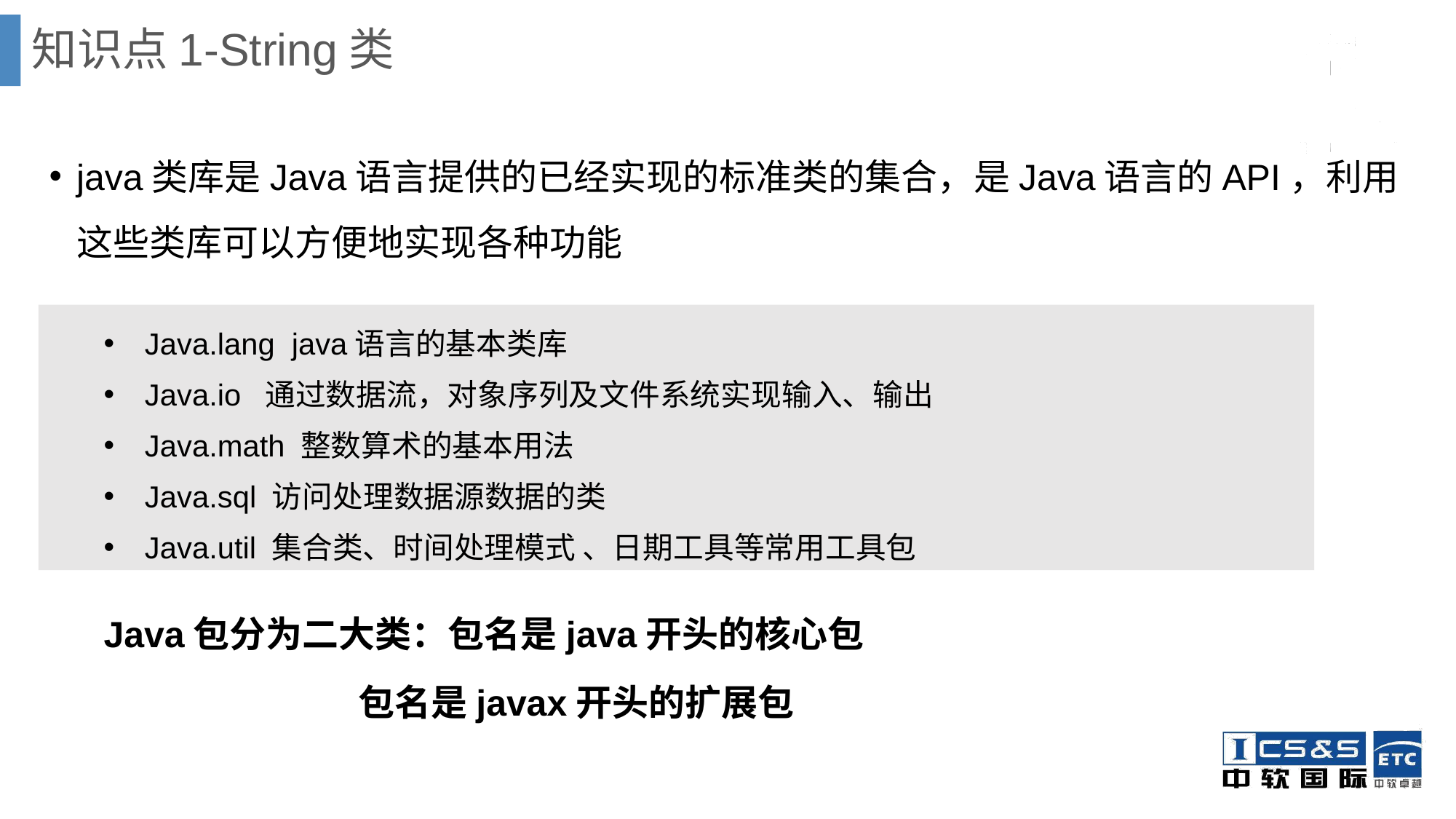

# 知识点1-String类
java类库是Java语言提供的已经实现的标准类的集合，是Java语言的API，利用这些类库可以方便地实现各种功能

Java包分为二大类：包名是java开头的核心包
                              包名是javax开头的扩展包

Java.lang  java语言的基本类库
Java.io  通过数据流，对象序列及文件系统实现输入、输出
Java.math 整数算术的基本用法
Java.sql 访问处理数据源数据的类
Java.util 集合类、时间处理模式 、日期工具等常用工具包